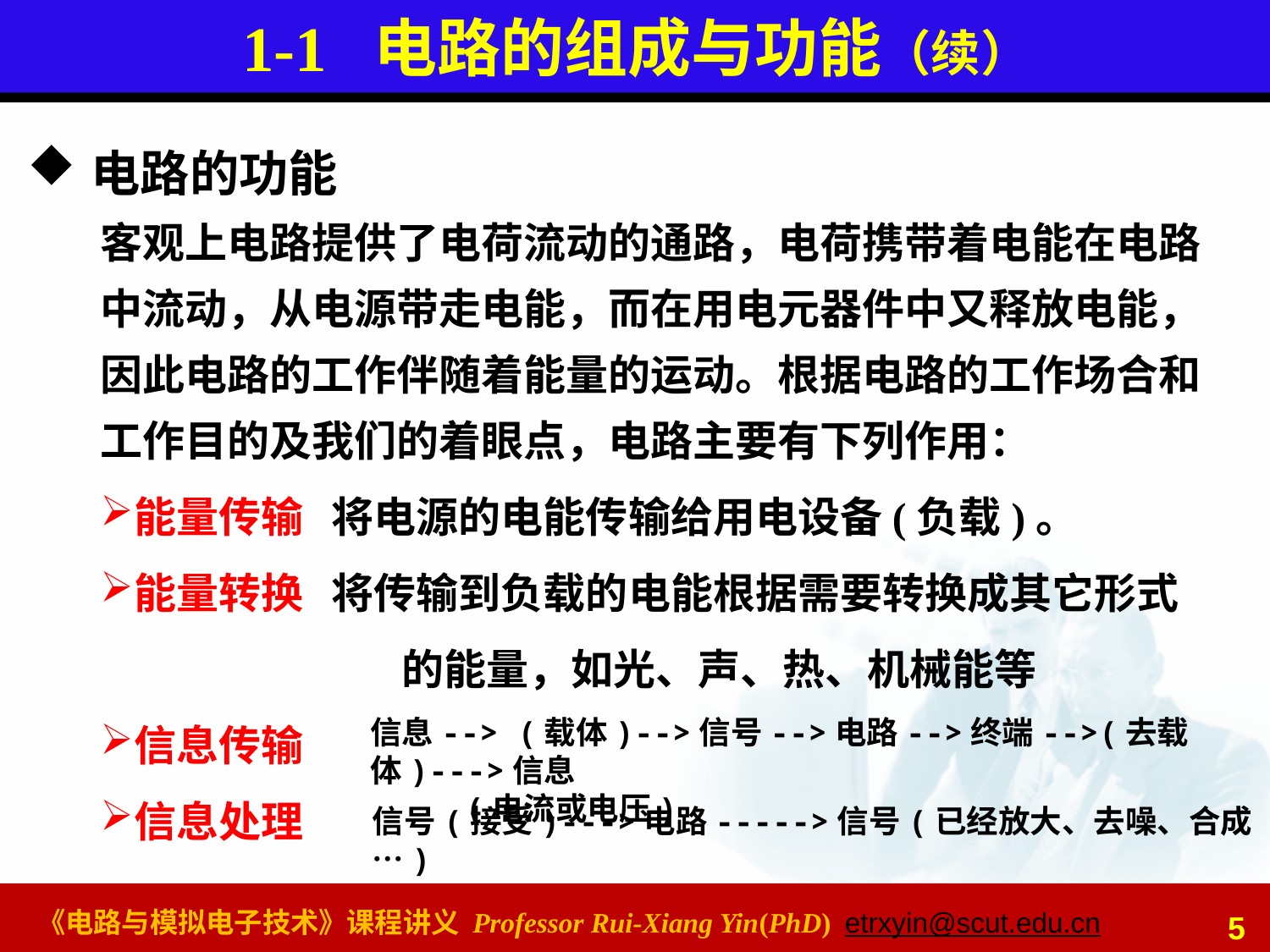

# 1-1  电路的组成与功能（续）
电路的功能
客观上电路提供了电荷流动的通路，电荷携带着电能在电路中流动，从电源带走电能，而在用电元器件中又释放电能，因此电路的工作伴随着能量的运动。根据电路的工作场合和工作目的及我们的着眼点，电路主要有下列作用：
能量传输   将电源的电能传输给用电设备(负载)。
能量转换   将传输到负载的电能根据需要转换成其它形式   		     的能量，如光、声、热、机械能等
信息传输
信息处理
信息--> (载体)-->信号-->电路-->终端-->(去载体)--->信息
     (电流或电压)
信号(接受)--->电路----->信号(已经放大、去噪、合成…)
5